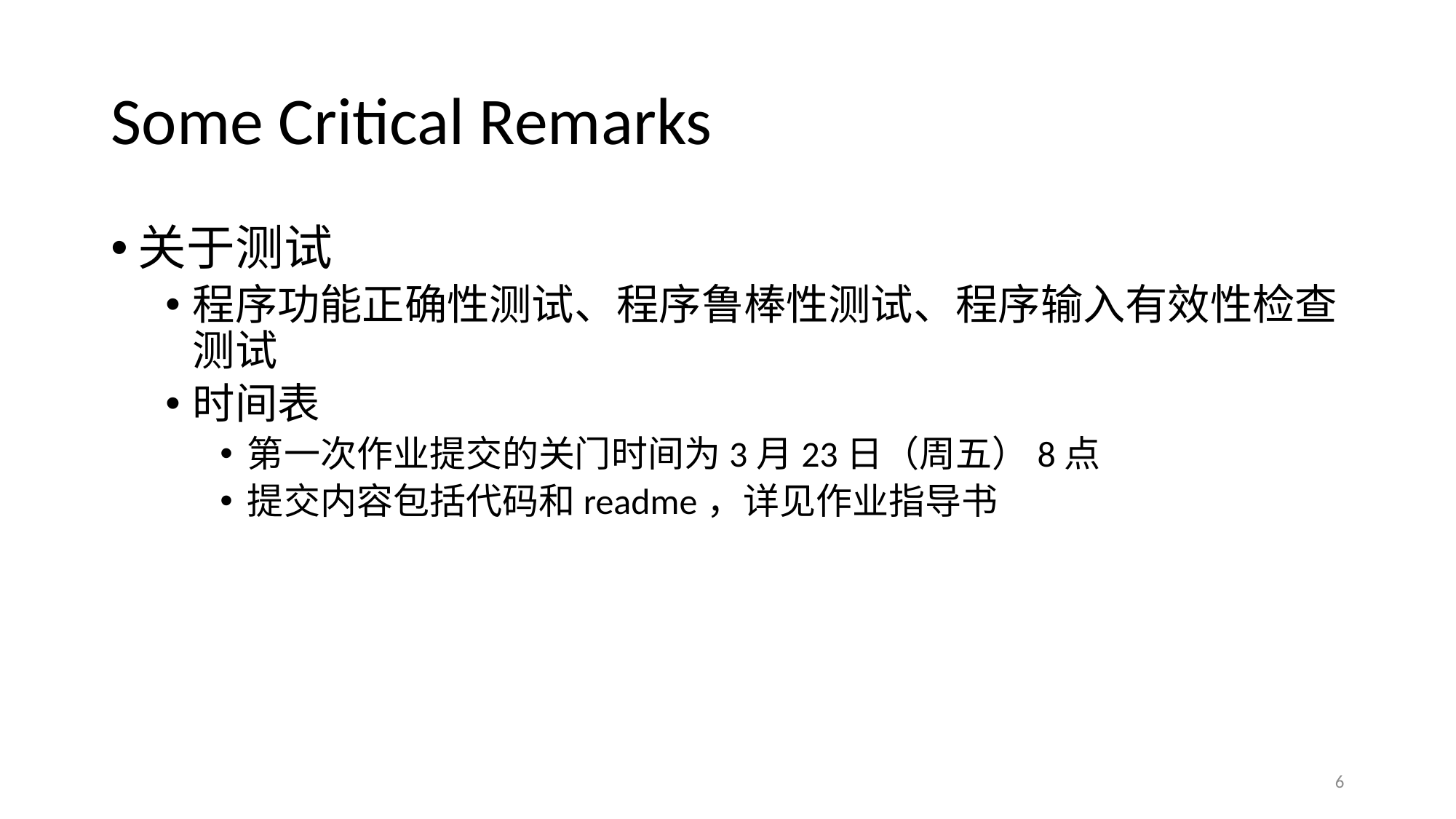

# Some Critical Remarks
关于测试
程序功能正确性测试、程序鲁棒性测试、程序输入有效性检查测试
时间表
第一次作业提交的关门时间为3月23日（周五）8点
提交内容包括代码和readme，详见作业指导书
6